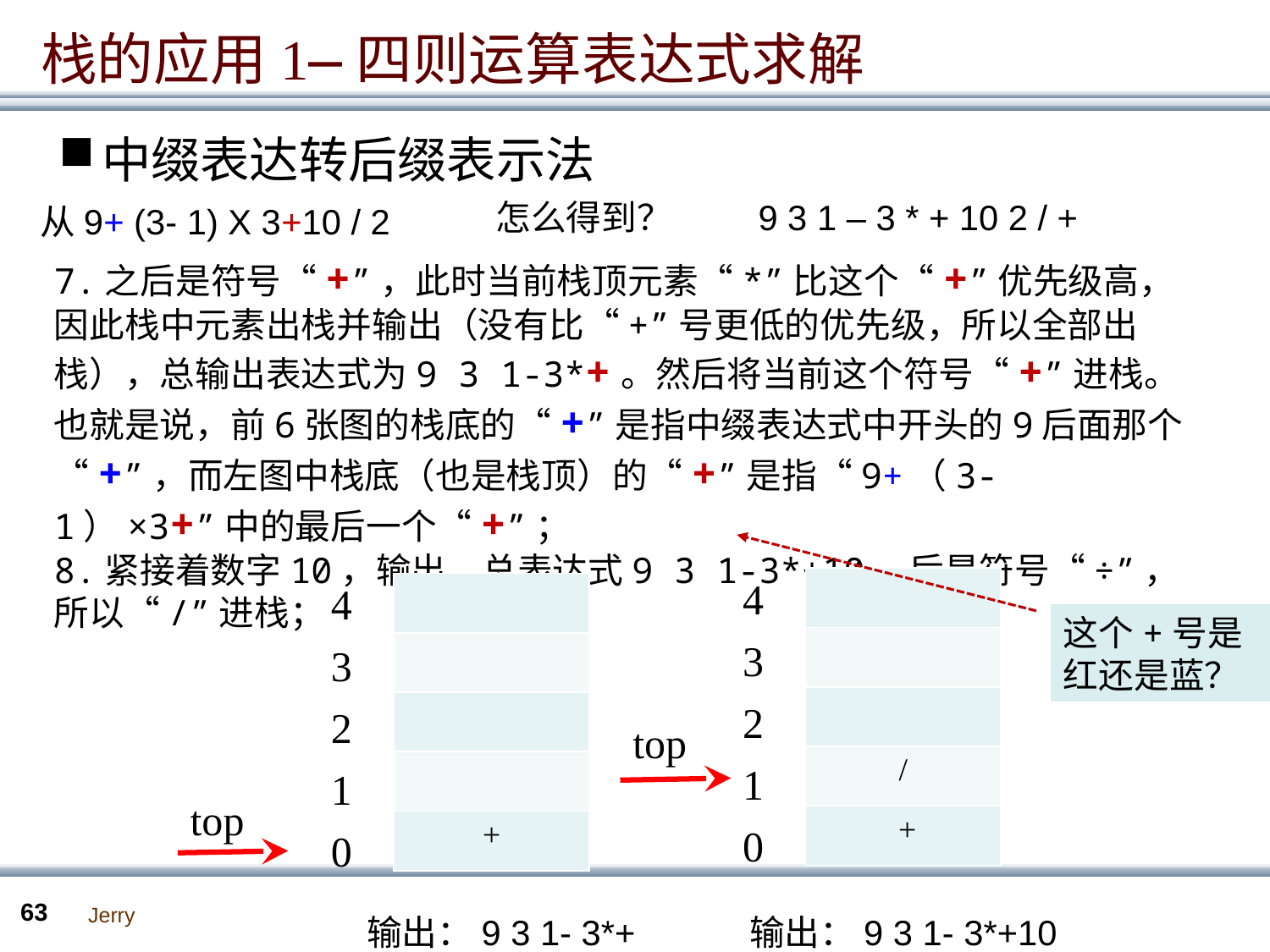

栈的应用1—四则运算表达式求解
中缀表达转后缀表示法
9 3 1 – 3 * + 10 2 / +
怎么得到？
从9+ (3- 1) X 3+10 / 2
7.之后是符号“+”，此时当前栈顶元素“*”比这个“+”优先级高，因此栈中元素出栈并输出（没有比“+”号更低的优先级，所以全部出栈），总输出表达式为9 3 1-3*+。然后将当前这个符号“+”进栈。也就是说，前6张图的栈底的“+”是指中缀表达式中开头的9后面那个“+”，而左图中栈底（也是栈顶）的“+”是指“9+（3-1）×3+”中的最后一个“+”；
8.紧接着数字10，输出，总表达式9 3 1-3*+10。后是符号“÷”，所以“/”进栈；
4
|  |
| --- |
|  |
|  |
| / |
| + |
4
|  |
| --- |
|  |
|  |
|  |
| + |
这个+号是红还是蓝？
3
3
2
2
top
1
1
top
0
0
输出：9 3 1- 3*+
输出：9 3 1- 3*+10